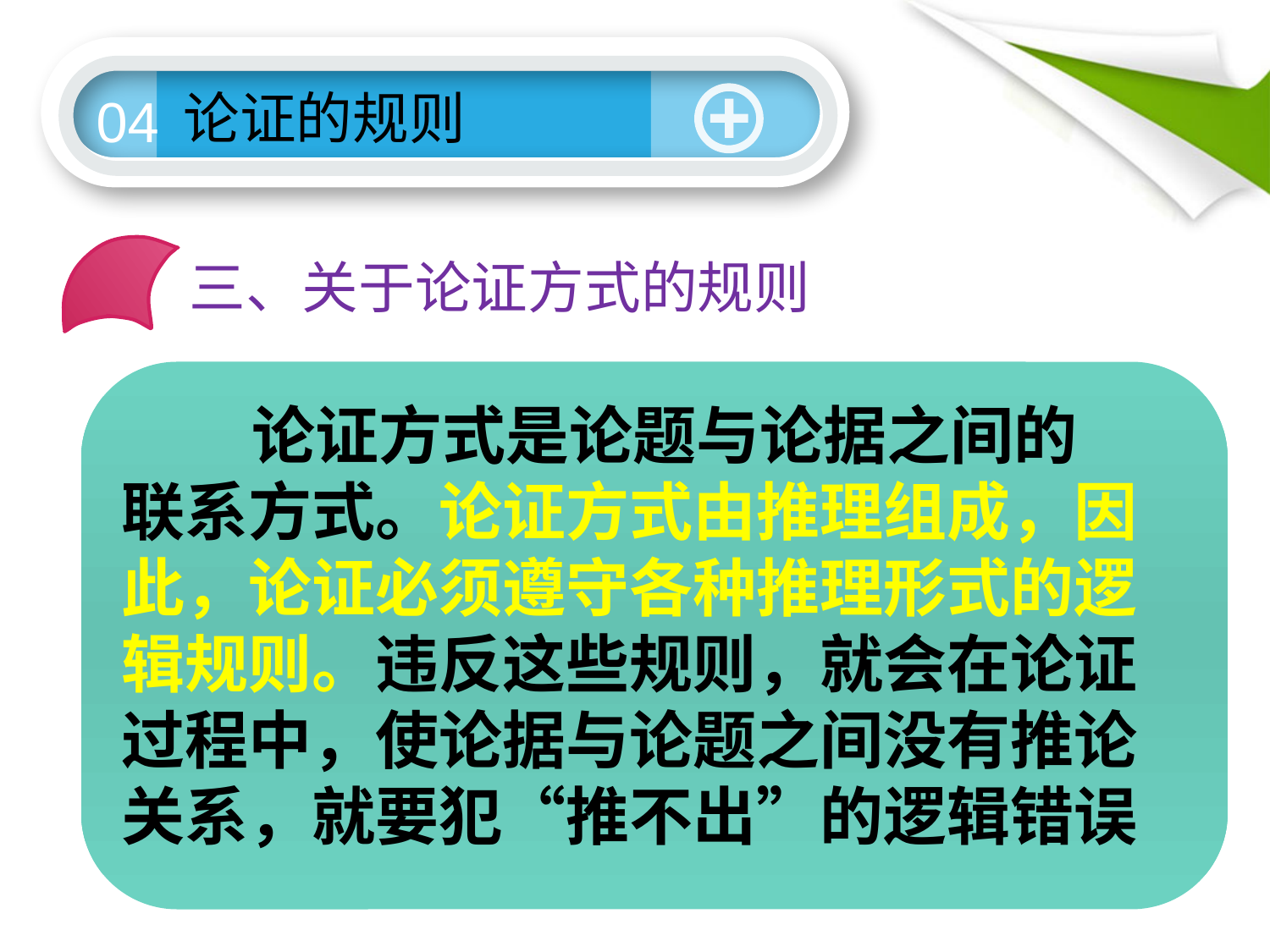

论证的规则
04

三、关于论证方式的规则
A  —  B
B  —  A
        论证方式是论题与论据之间的
联系方式。论证方式由推理组成，因
此，论证必须遵守各种推理形式的逻
辑规则。违反这些规则，就会在论证
过程中，使论据与论题之间没有推论
关系，就要犯“推不出”的逻辑错误